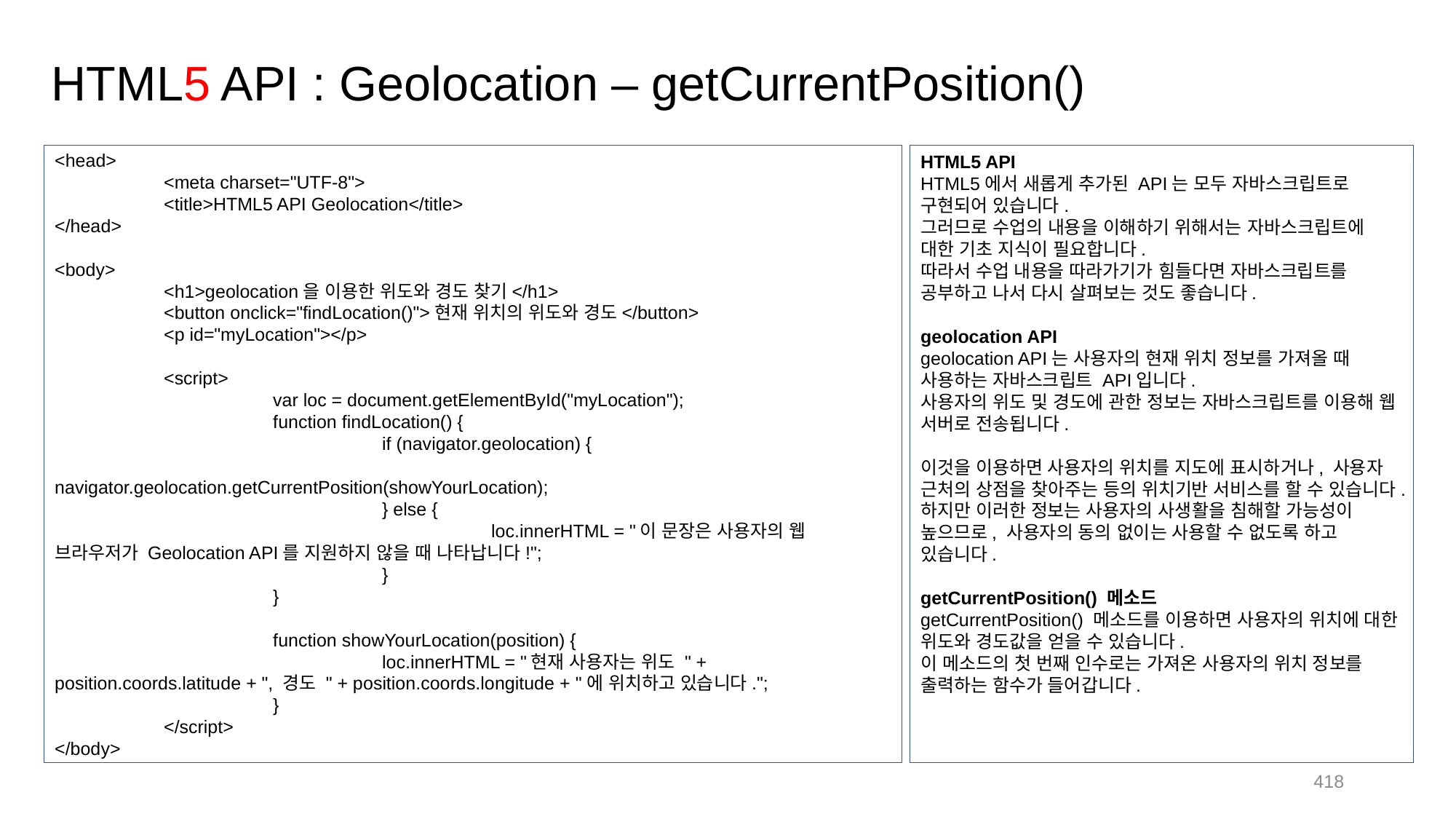

# HTML5 API : Geolocation – getCurrentPosition()
<head>
	<meta charset="UTF-8">
	<title>HTML5 API Geolocation</title>
</head>

<body>
	<h1>geolocation을 이용한 위도와 경도 찾기</h1>
	<button onclick="findLocation()">현재 위치의 위도와 경도</button>
	<p id="myLocation"></p>

	<script>
		var loc = document.getElementById("myLocation");
		function findLocation() {
			if (navigator.geolocation) {
				navigator.geolocation.getCurrentPosition(showYourLocation);
			} else {
				loc.innerHTML = "이 문장은 사용자의 웹 브라우저가 Geolocation API를 지원하지 않을 때 나타납니다!";
			}
		}

		function showYourLocation(position) {
			loc.innerHTML = "현재 사용자는 위도 " + position.coords.latitude + ", 경도 " + position.coords.longitude + "에 위치하고 있습니다.";
		}
	</script>
</body>
HTML5 API
HTML5에서 새롭게 추가된 API는 모두 자바스크립트로 구현되어 있습니다.
그러므로 수업의 내용을 이해하기 위해서는 자바스크립트에 대한 기초 지식이 필요합니다.
따라서 수업 내용을 따라가기가 힘들다면 자바스크립트를 공부하고 나서 다시 살펴보는 것도 좋습니다.

geolocation API
geolocation API는 사용자의 현재 위치 정보를 가져올 때 사용하는 자바스크립트 API입니다.
사용자의 위도 및 경도에 관한 정보는 자바스크립트를 이용해 웹 서버로 전송됩니다.

이것을 이용하면 사용자의 위치를 지도에 표시하거나, 사용자 근처의 상점을 찾아주는 등의 위치기반 서비스를 할 수 있습니다.
하지만 이러한 정보는 사용자의 사생활을 침해할 가능성이 높으므로, 사용자의 동의 없이는 사용할 수 없도록 하고 있습니다.

getCurrentPosition() 메소드
getCurrentPosition() 메소드를 이용하면 사용자의 위치에 대한 위도와 경도값을 얻을 수 있습니다.
이 메소드의 첫 번째 인수로는 가져온 사용자의 위치 정보를 출력하는 함수가 들어갑니다.

418